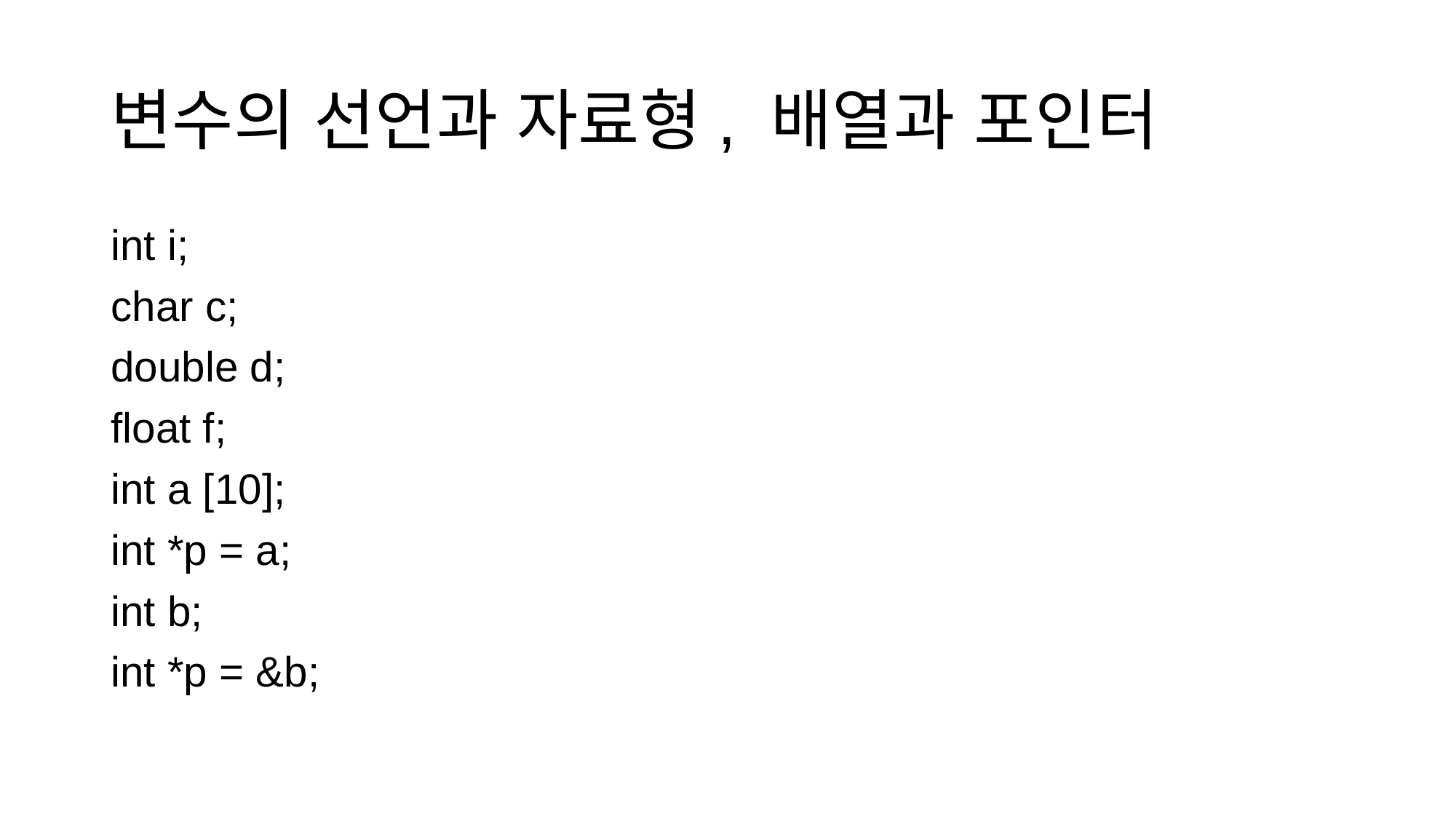

# 변수의 선언과 자료형, 배열과 포인터
int i;
char c;
double d;
float f;
int a [10];
int *p = a;
int b;
int *p = &b;